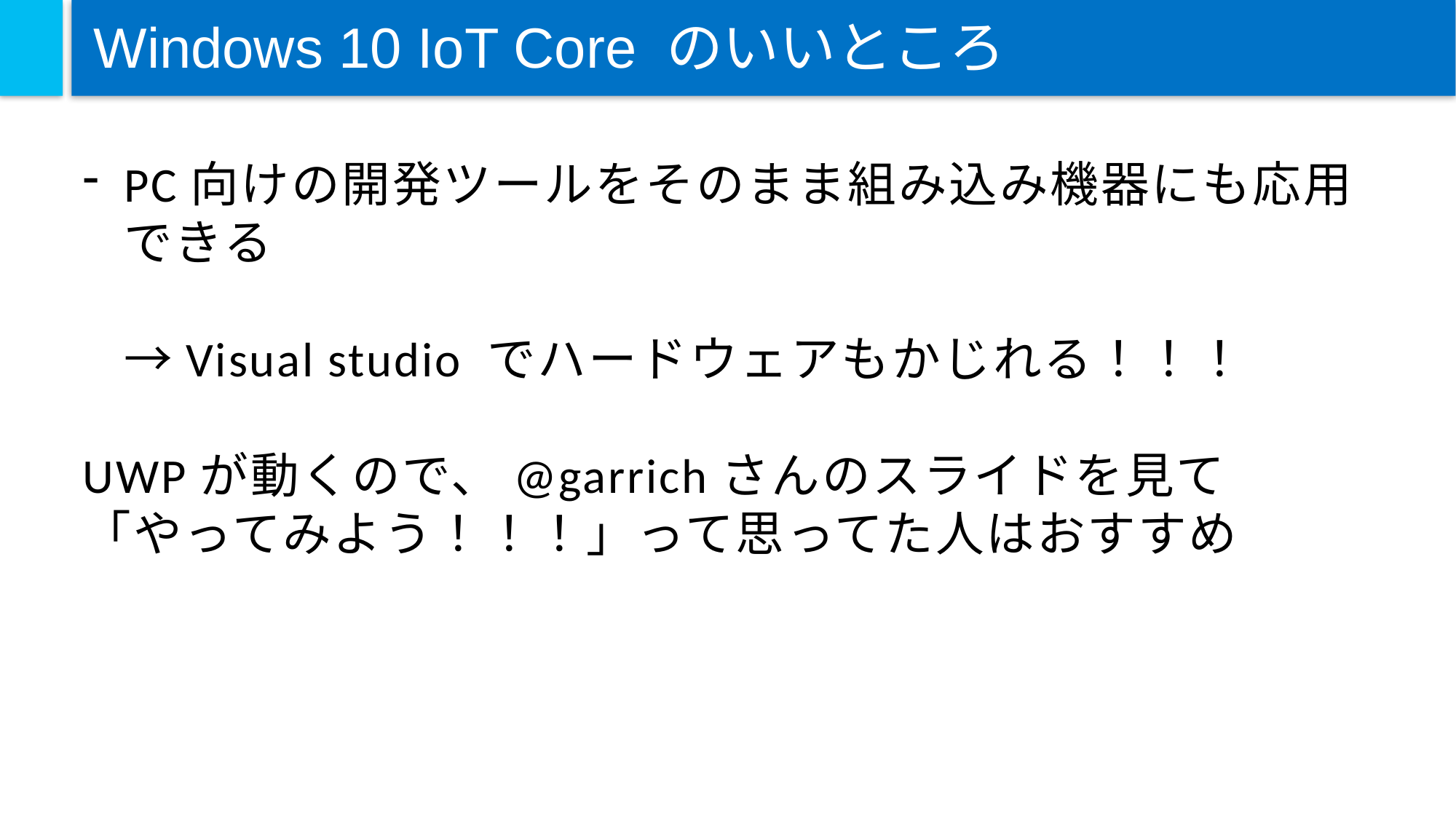

# Windows 10 IoT Core のいいところ
PC向けの開発ツールをそのまま組み込み機器にも応用できる
→Visual studio でハードウェアもかじれる！！！

UWPが動くので、@garrichさんのスライドを見て「やってみよう！！！」って思ってた人はおすすめ